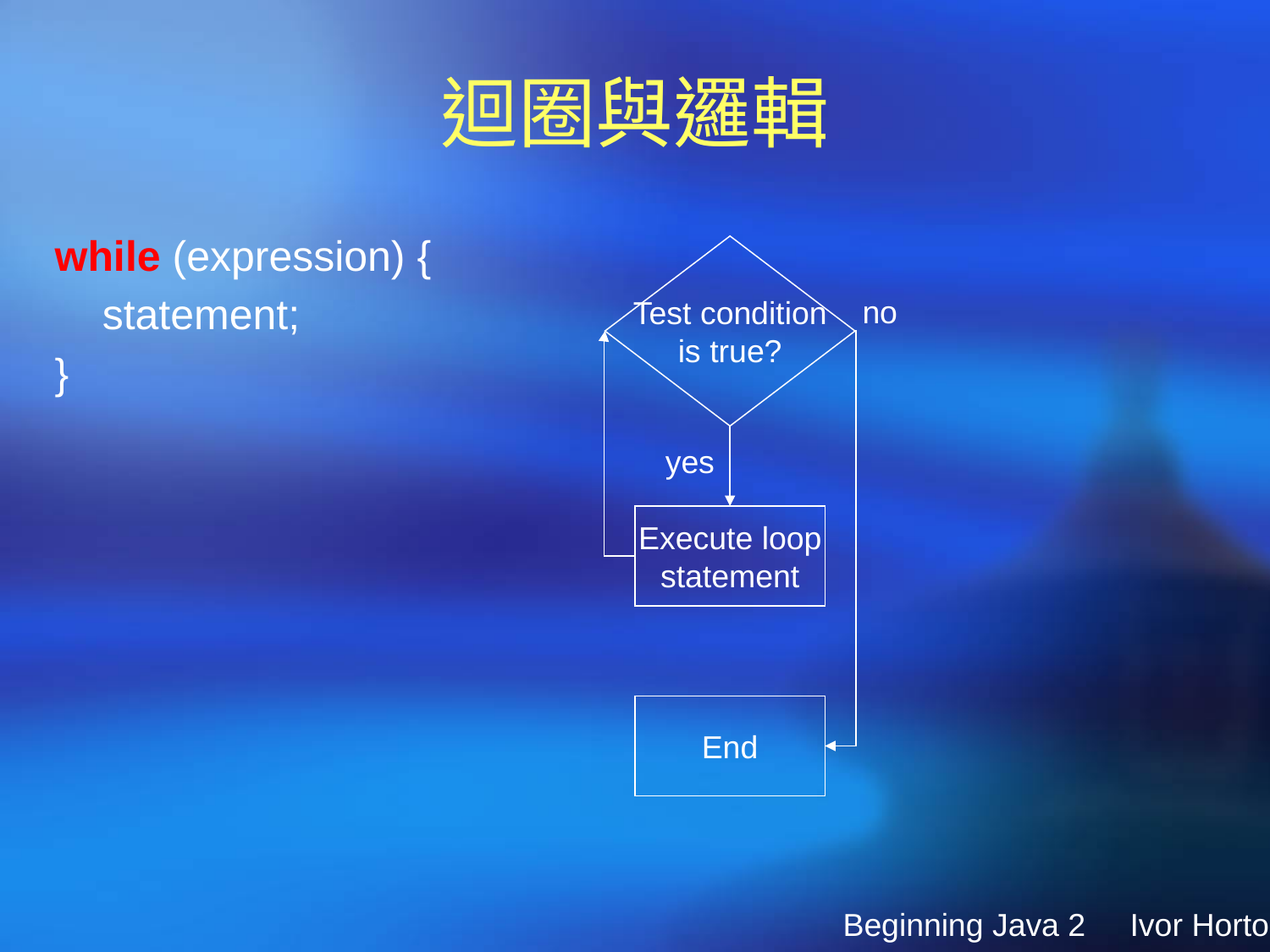

# 迴圈與邏輯
while (expression) {
	statement;
}
Test condition
is true?
no
yes
Execute loop
statement
End
Beginning Java 2     Ivor Horton